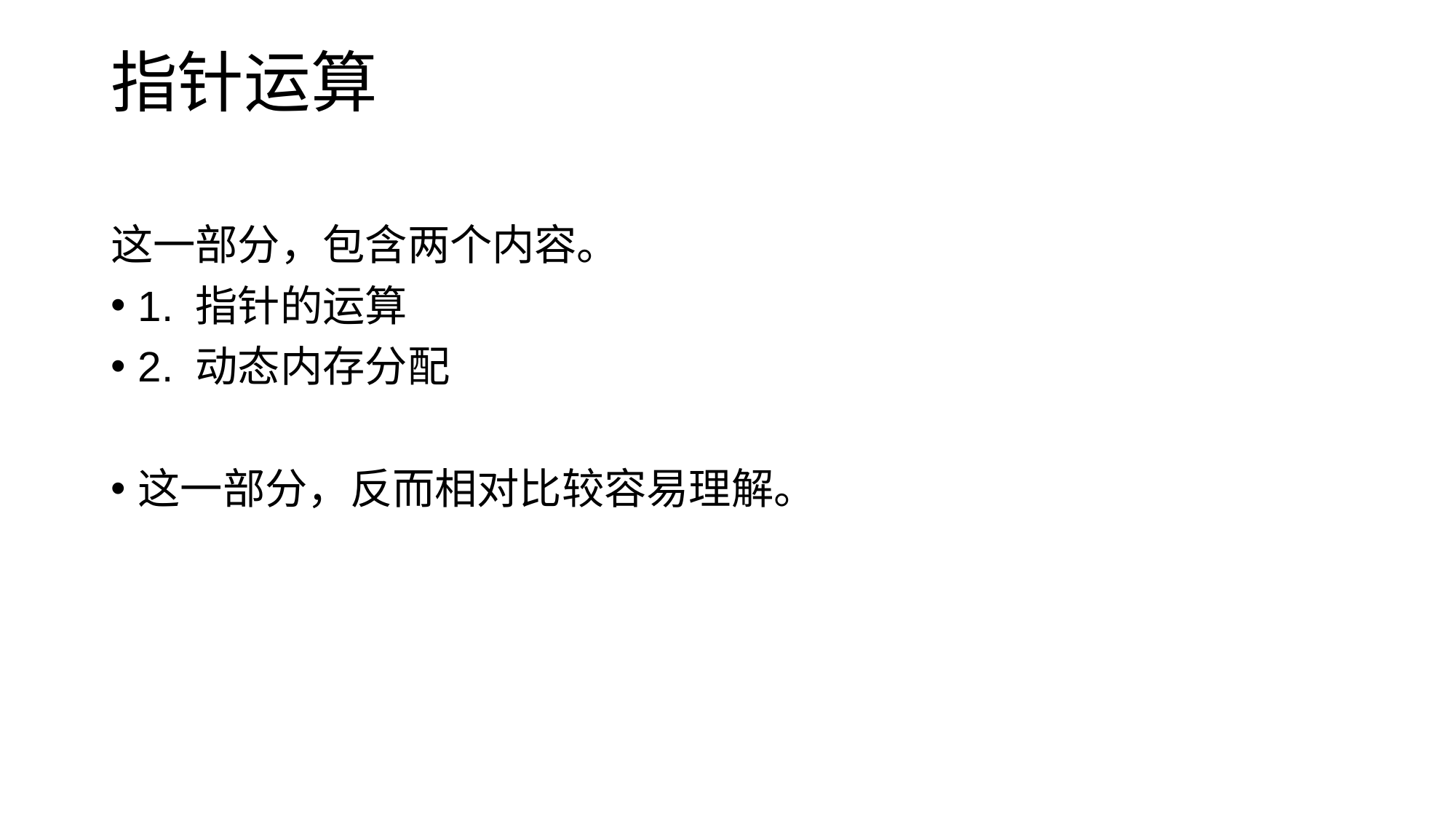

# 指针运算
这一部分，包含两个内容。
1. 指针的运算
2. 动态内存分配

这一部分，反而相对比较容易理解。